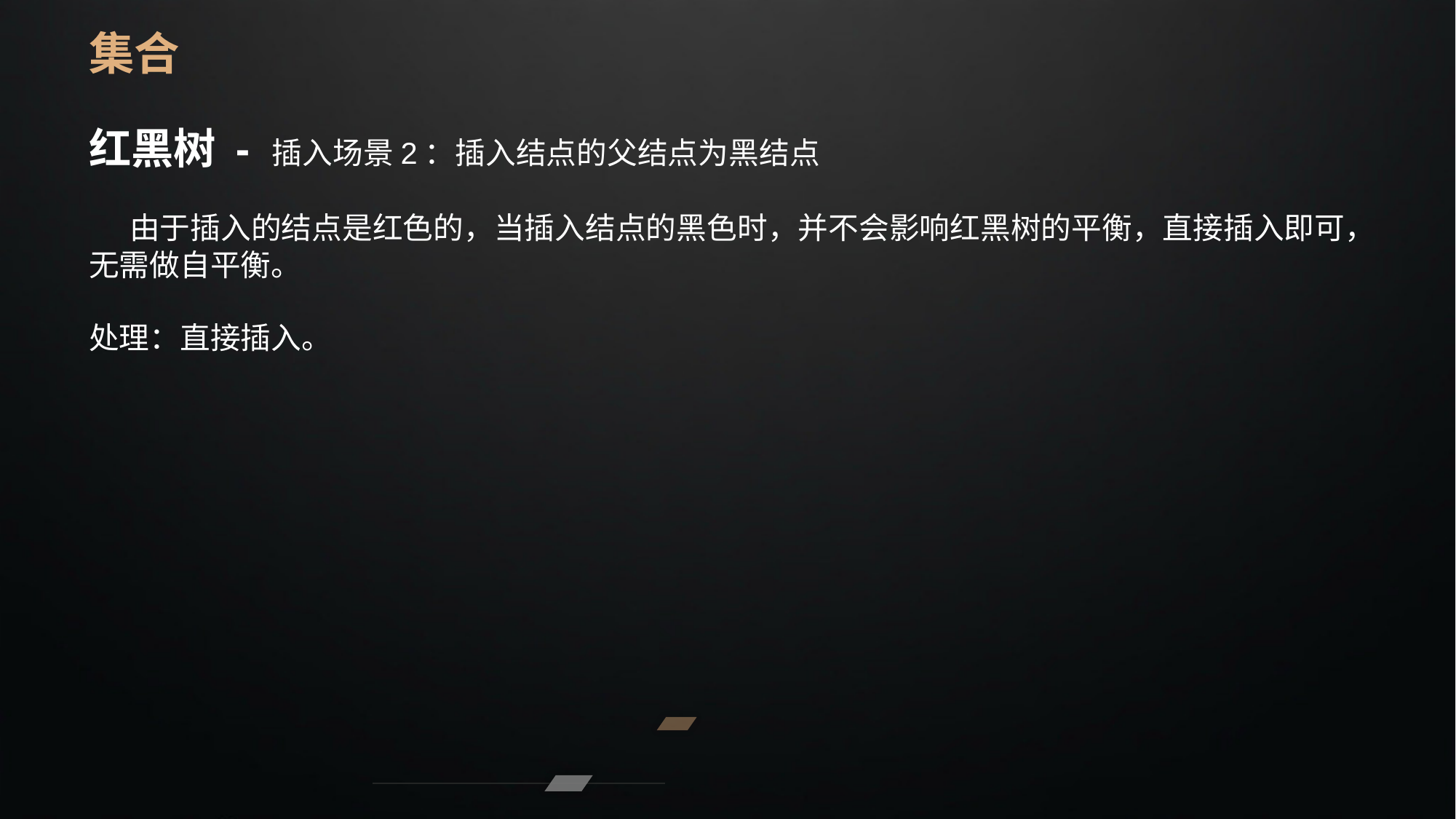

集合
红黑树 - 插入场景2：插入结点的父结点为黑结点

     由于插入的结点是红色的，当插入结点的黑色时，并不会影响红黑树的平衡，直接插入即可，无需做自平衡。

处理：直接插入。